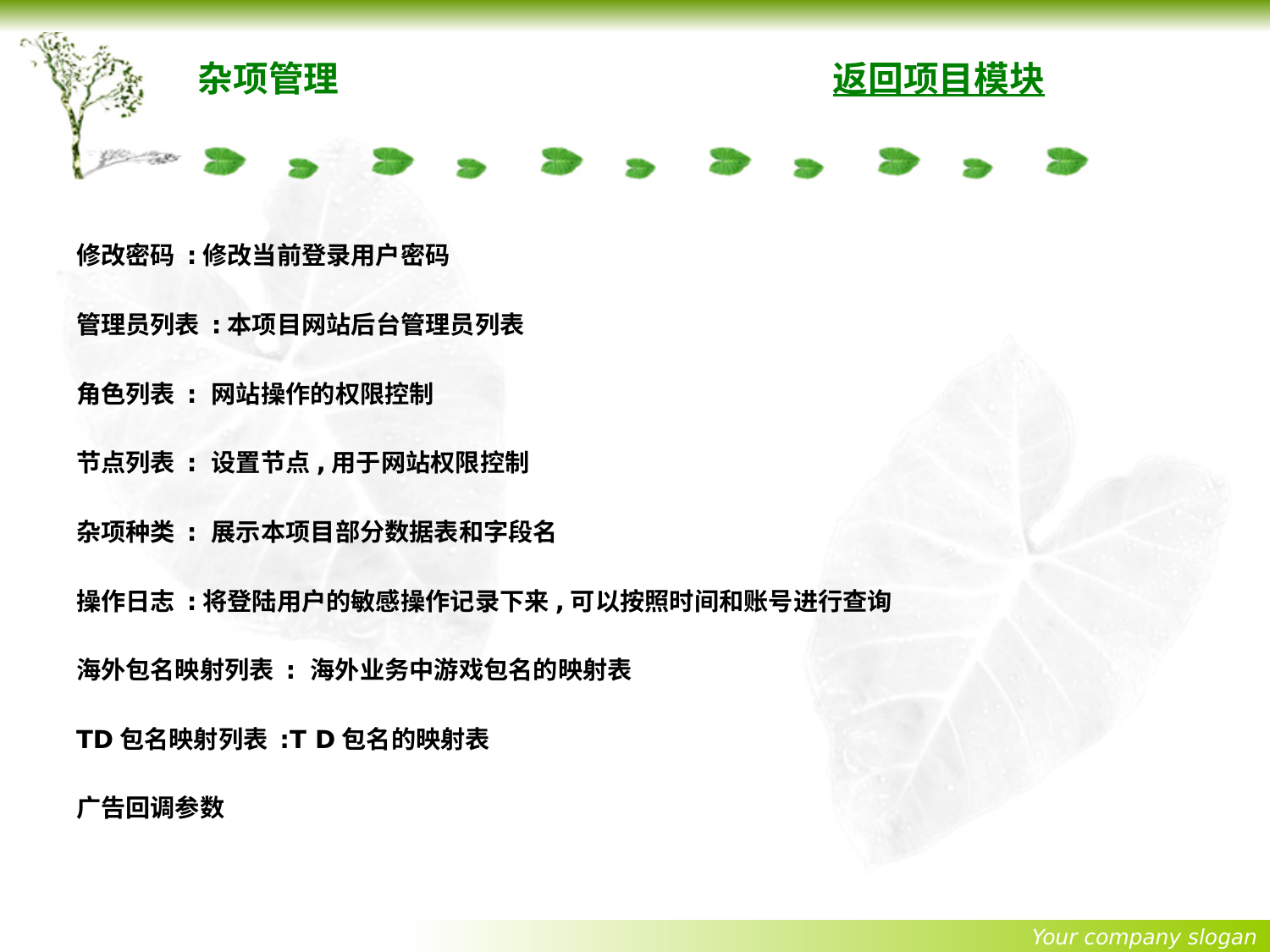

# 杂项管理				返回项目模块

修改密码 :修改当前登录用户密码

管理员列表 :本项目网站后台管理员列表

角色列表 : 网站操作的权限控制

节点列表 : 设置节点,用于网站权限控制

杂项种类 : 展示本项目部分数据表和字段名

操作日志 :将登陆用户的敏感操作记录下来,可以按照时间和账号进行查询

海外包名映射列表 : 海外业务中游戏包名的映射表

TD包名映射列表 :T D包名的映射表

广告回调参数